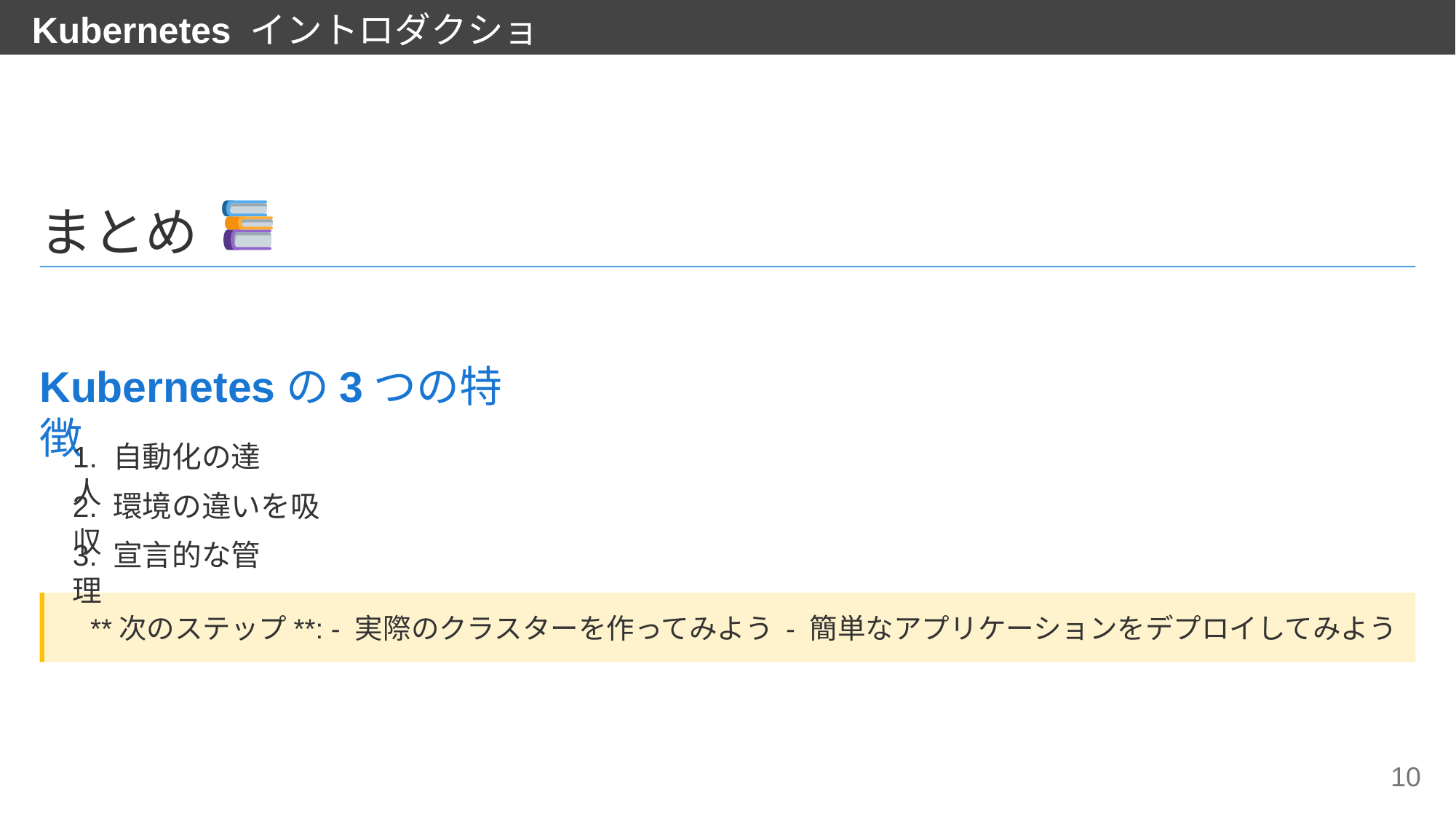

Kubernetes イントロダクション
まとめ

Kubernetesの3つの特徴
1. ⾃動化の達⼈
2. 環境の違いを吸収
3. 宣⾔的な管理

 **次のステップ**: - 実際のクラスターを作ってみよう - 簡単なアプリケーションをデプロイしてみよう
10